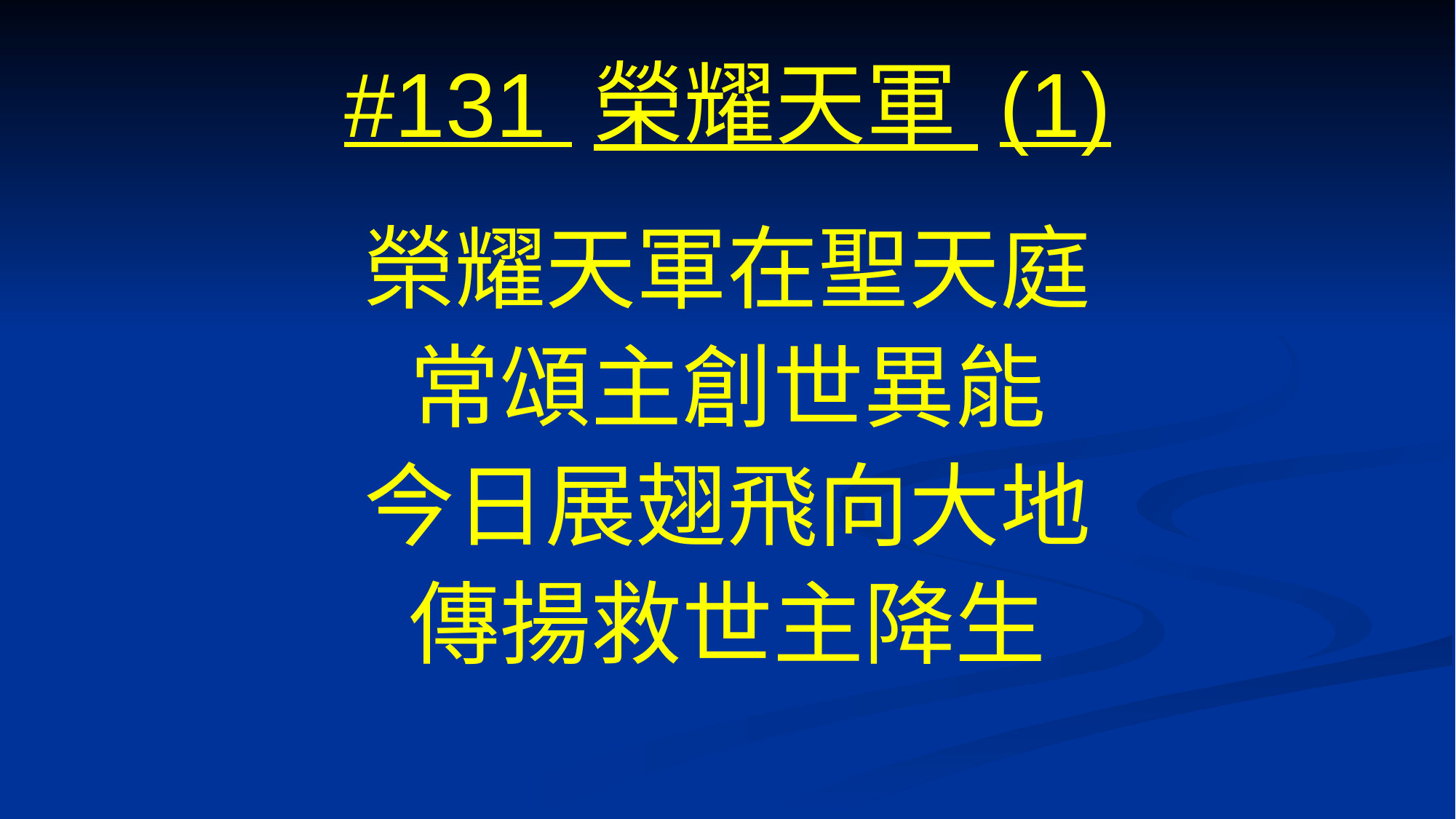

# #131 榮耀天軍 (1)
榮耀天軍在聖天庭
常頌主創世異能
今日展翅飛向大地
傳揚救世主降生